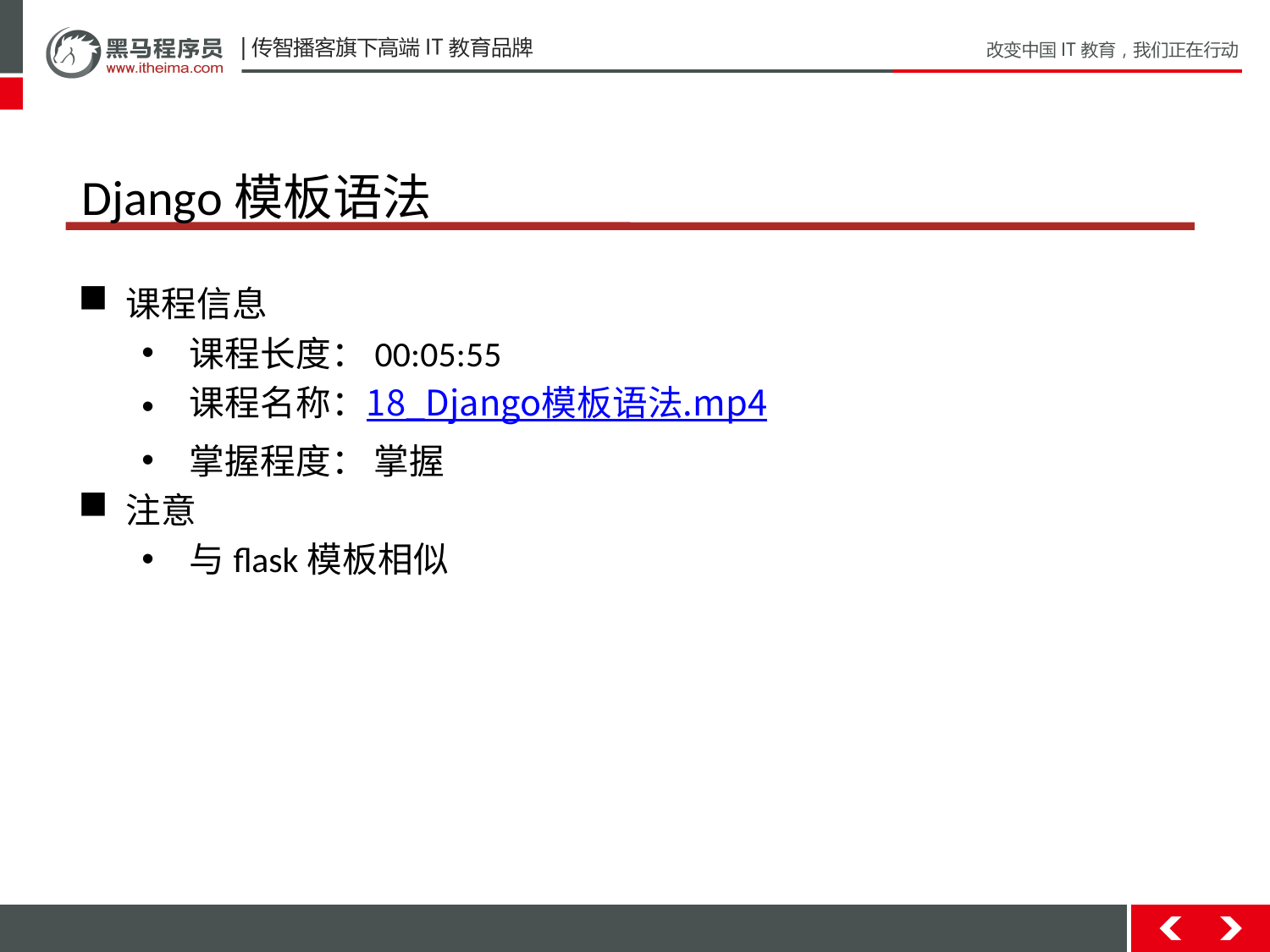

# Django模板语法

课程信息
课程长度：00:05:55
课程名称：18_Django模板语法.mp4
掌握程度： 掌握
注意
与flask模板相似